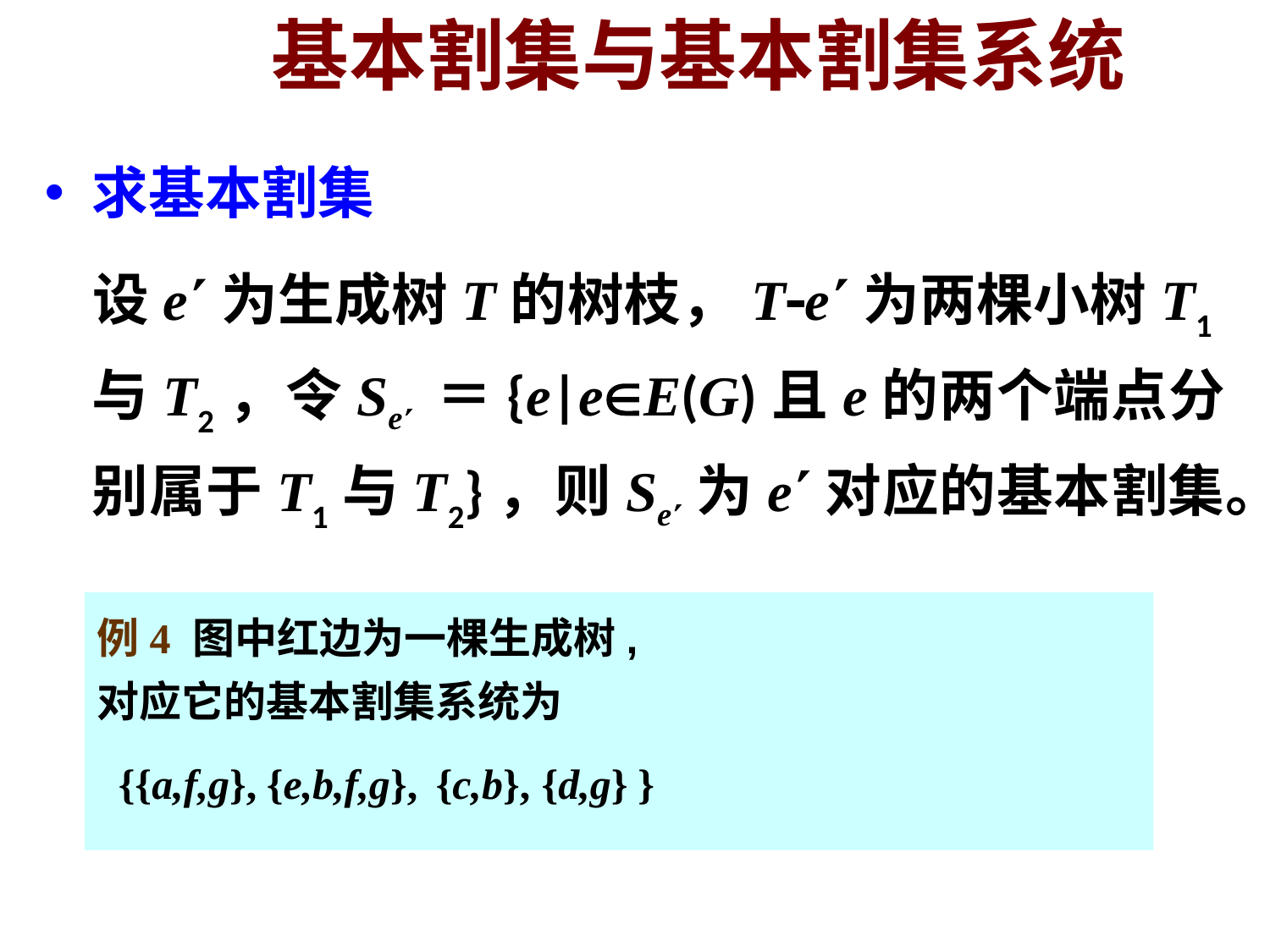

# 基本割集与基本割集系统
求基本割集
	设e′为生成树T的树枝，T−e′为两棵小树T1与T2，令Se′ ＝{e|e∈E(G)且e的两个端点分别属于T1与T2}，则Se′为e′对应的基本割集。

例4 图中红边为一棵生成树,
对应它的基本割集系统为

{{a,f,g},                                    }
{e,b,f,g},
{c,b},
{d,g}